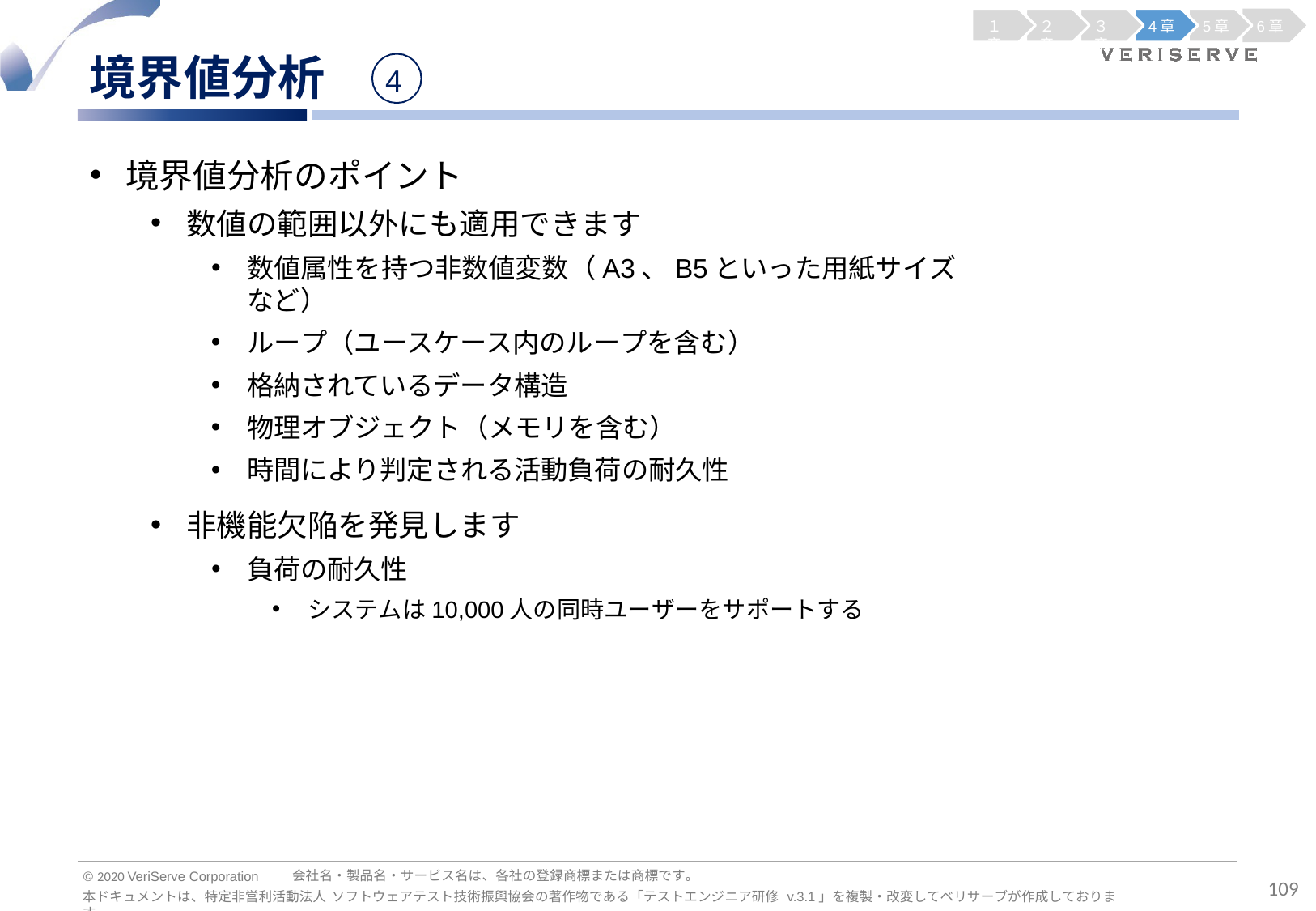

１章
２章
３章
4章
5章
6章
境界値分析

4
境界値分析のポイント
数値の範囲以外にも適用できます
数値属性を持つ非数値変数（A3、B5といった用紙サイズなど）
ループ（ユースケース内のループを含む）
格納されているデータ構造
物理オブジェクト（メモリを含む）
時間により判定される活動負荷の耐久性
非機能欠陥を発見します
負荷の耐久性
システムは10,000人の同時ユーザーをサポートする
会社名・製品名・サービス名は、各社の登録商標または商標です。
© 2020 VeriServe Corporation
109
本ドキュメントは、特定非営利活動法人 ソフトウェアテスト技術振興協会の著作物である「テストエンジニア研修 v.3.1」を複製・改変してベリサーブが作成しております。